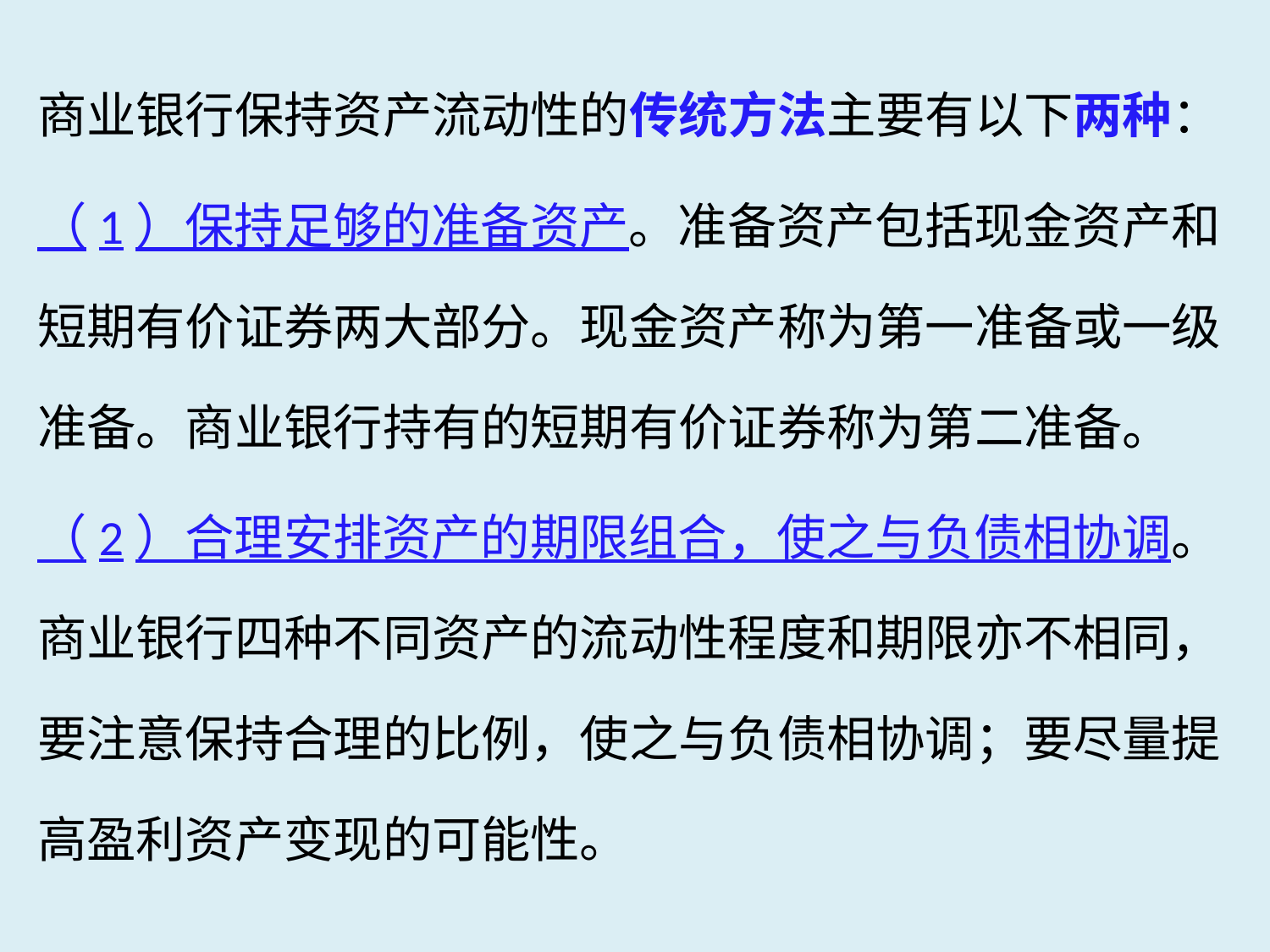

商业银行保持资产流动性的传统方法主要有以下两种：
（1）保持足够的准备资产。准备资产包括现金资产和短期有价证券两大部分。现金资产称为第一准备或一级准备。商业银行持有的短期有价证券称为第二准备。
（2）合理安排资产的期限组合，使之与负债相协调。商业银行四种不同资产的流动性程度和期限亦不相同，要注意保持合理的比例，使之与负债相协调；要尽量提高盈利资产变现的可能性。